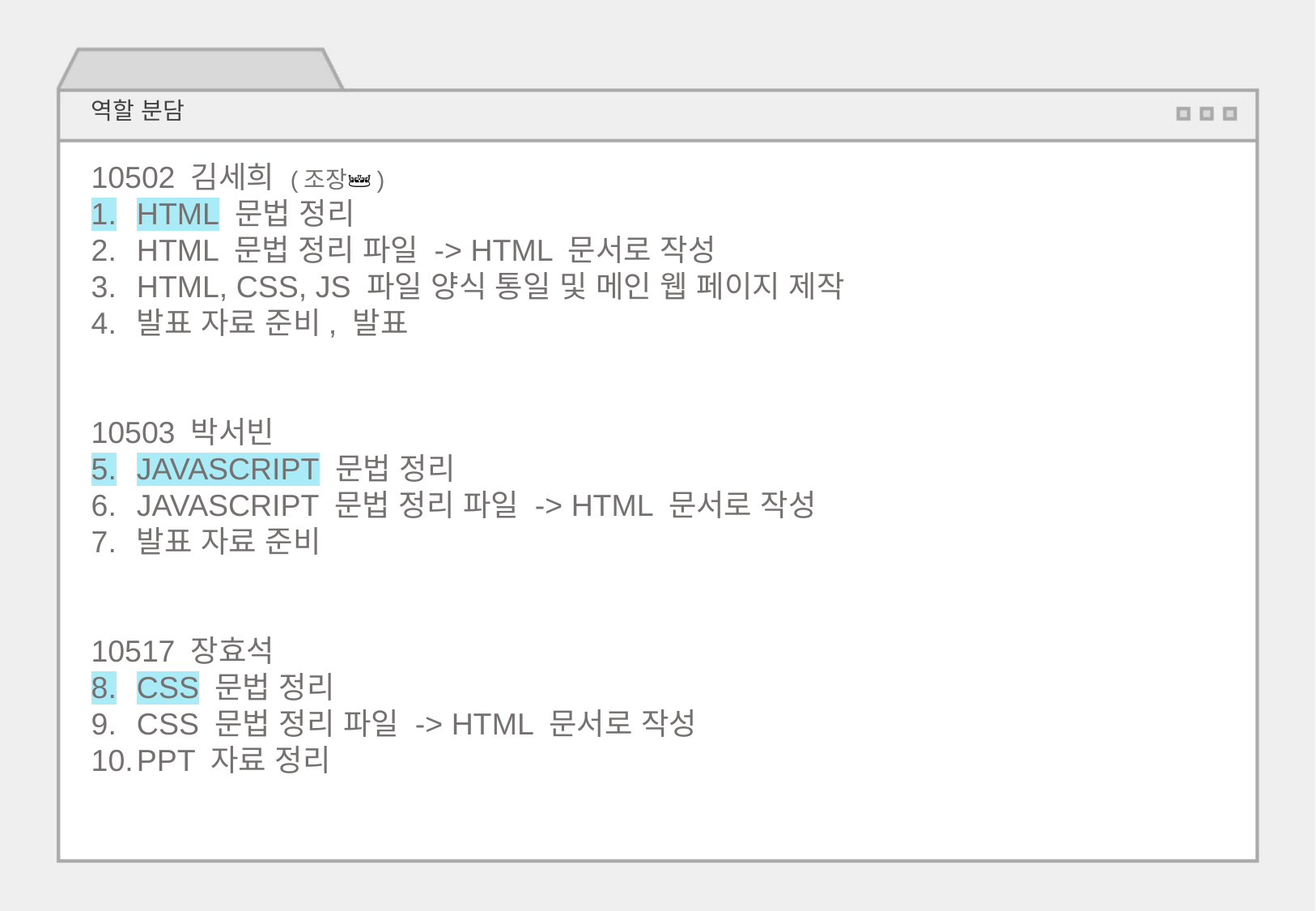

역할 분담
10502 김세희 (조장👑)
HTML 문법 정리
HTML 문법 정리 파일 -> HTML 문서로 작성
HTML, CSS, JS 파일 양식 통일 및 메인 웹 페이지 제작
발표 자료 준비, 발표

10503 박서빈
JAVASCRIPT 문법 정리
JAVASCRIPT 문법 정리 파일 -> HTML 문서로 작성
발표 자료 준비

10517 장효석
CSS 문법 정리
CSS 문법 정리 파일 -> HTML 문서로 작성
PPT 자료 정리